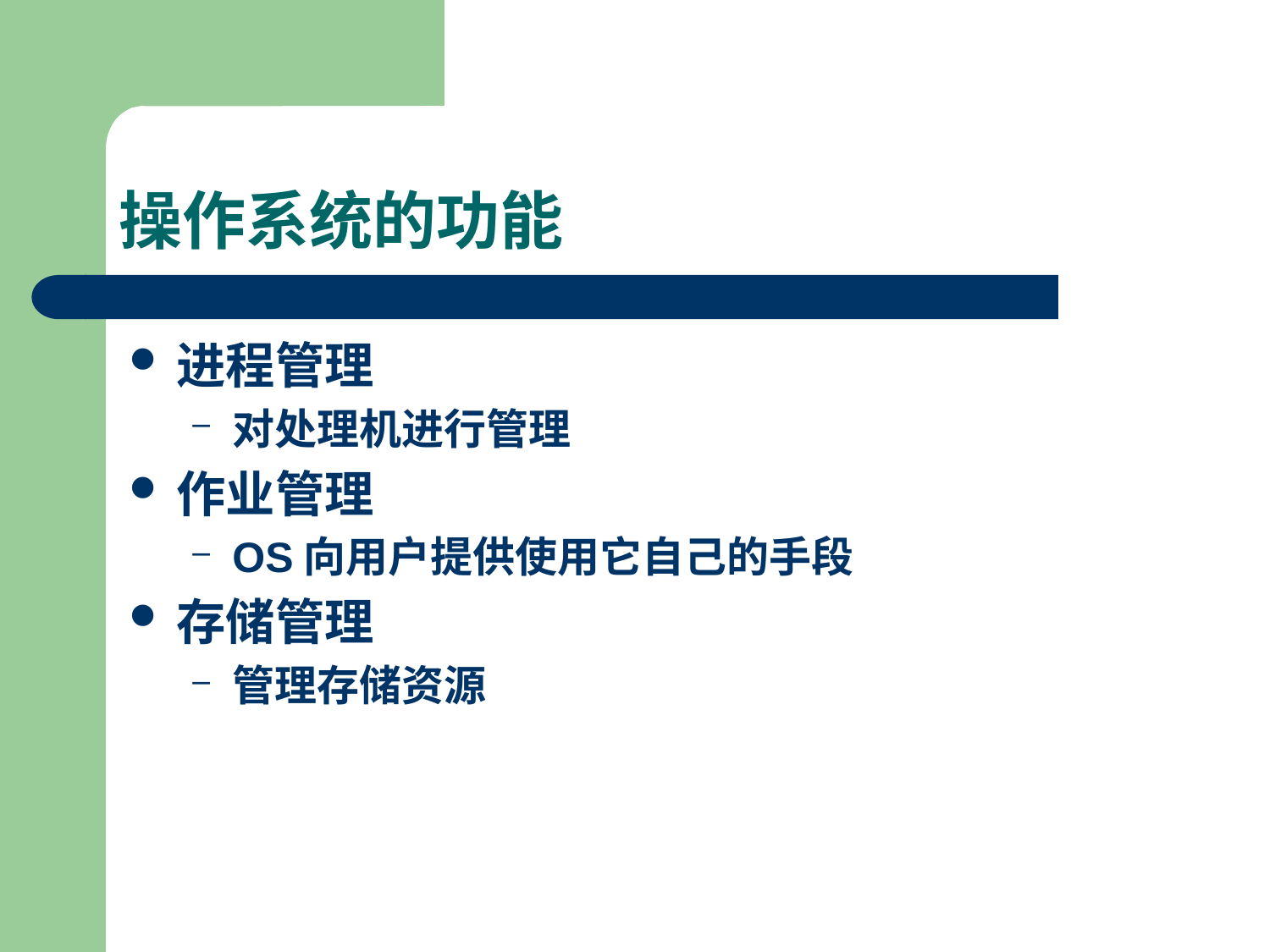

# 操作系统的功能
进程管理
对处理机进行管理
作业管理
OS向用户提供使用它自己的手段
存储管理
管理存储资源